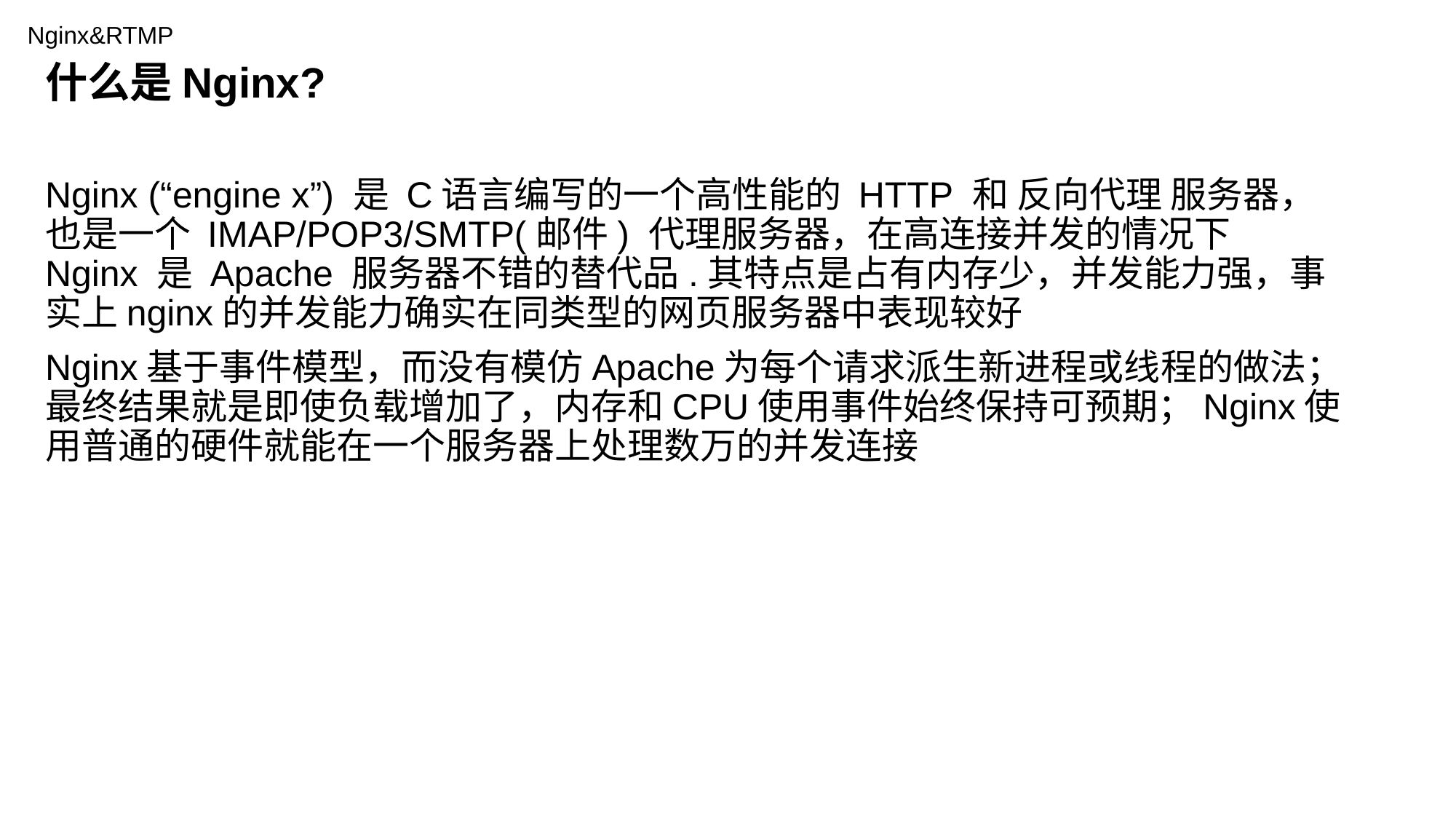

# Nginx&RTMP
什么是Nginx?

Nginx (“engine x”) 是 C语言编写的一个高性能的 HTTP 和 反向代理 服务器，也是一个 IMAP/POP3/SMTP(邮件) 代理服务器，在高连接并发的情况下Nginx 是 Apache 服务器不错的替代品.其特点是占有内存少，并发能力强，事实上nginx的并发能力确实在同类型的网页服务器中表现较好
Nginx基于事件模型，而没有模仿Apache为每个请求派生新进程或线程的做法；最终结果就是即使负载增加了，内存和CPU使用事件始终保持可预期；Nginx使用普通的硬件就能在一个服务器上处理数万的并发连接